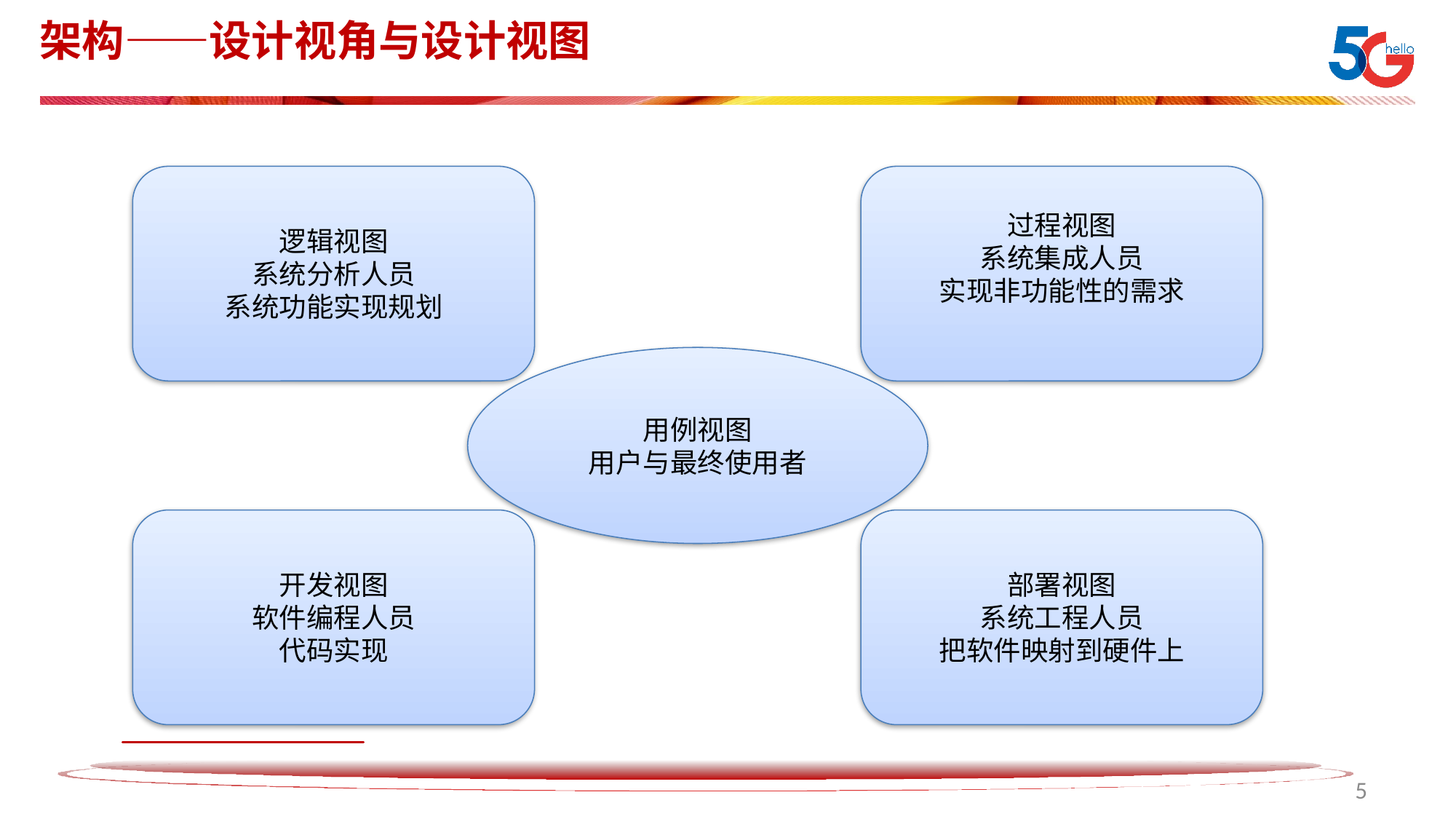

# 架构——设计视角与设计视图
逻辑视图
系统分析人员
系统功能实现规划
过程视图
系统集成人员
实现非功能性的需求

用例视图
用户与最终使用者
部署视图
系统工程人员
把软件映射到硬件上
开发视图
软件编程人员
代码实现